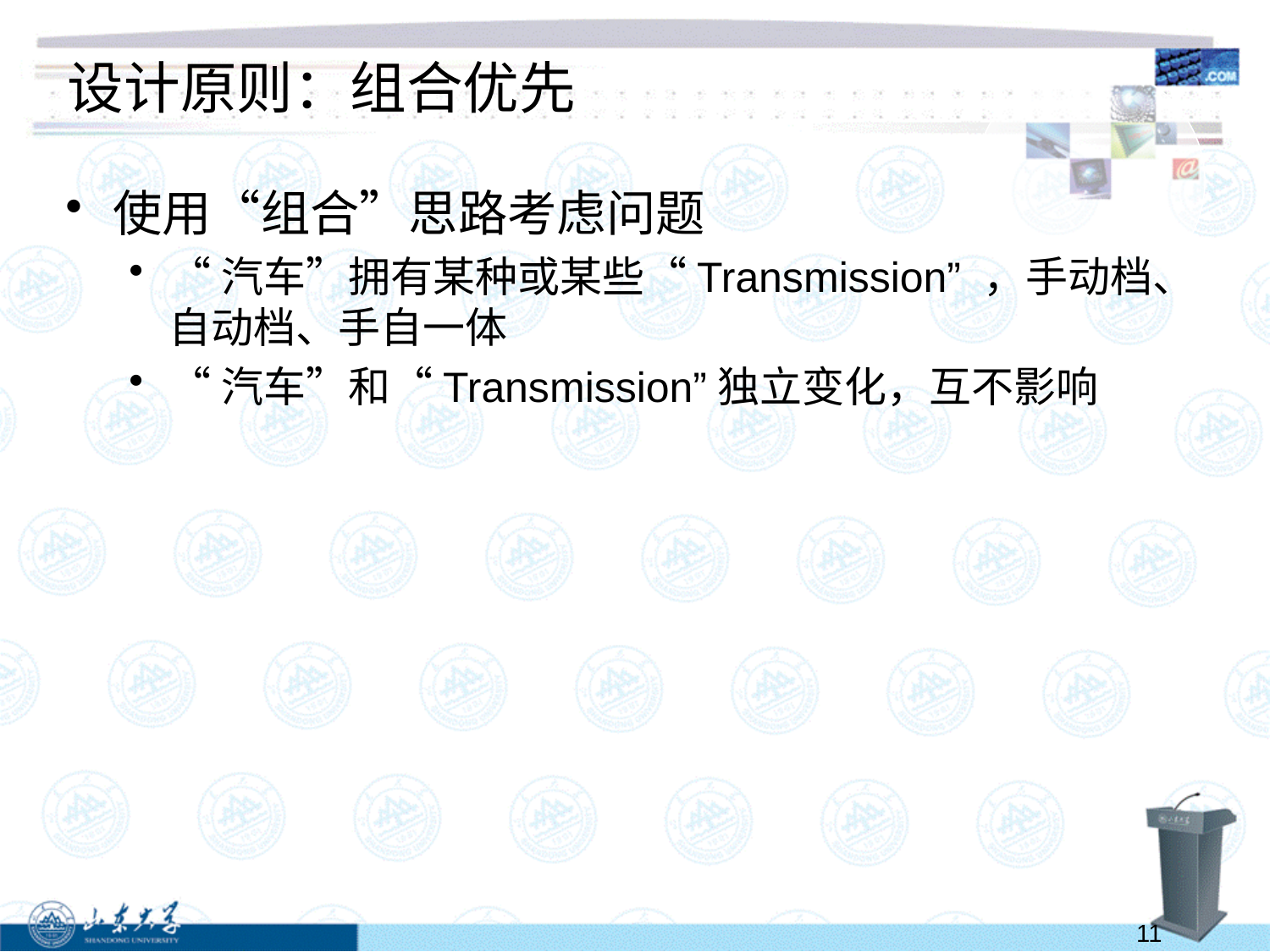

# 设计原则：组合优先
使用“组合”思路考虑问题
“汽车”拥有某种或某些“Transmission” ，手动档、自动档、手自一体
“汽车”和“Transmission”独立变化，互不影响
11